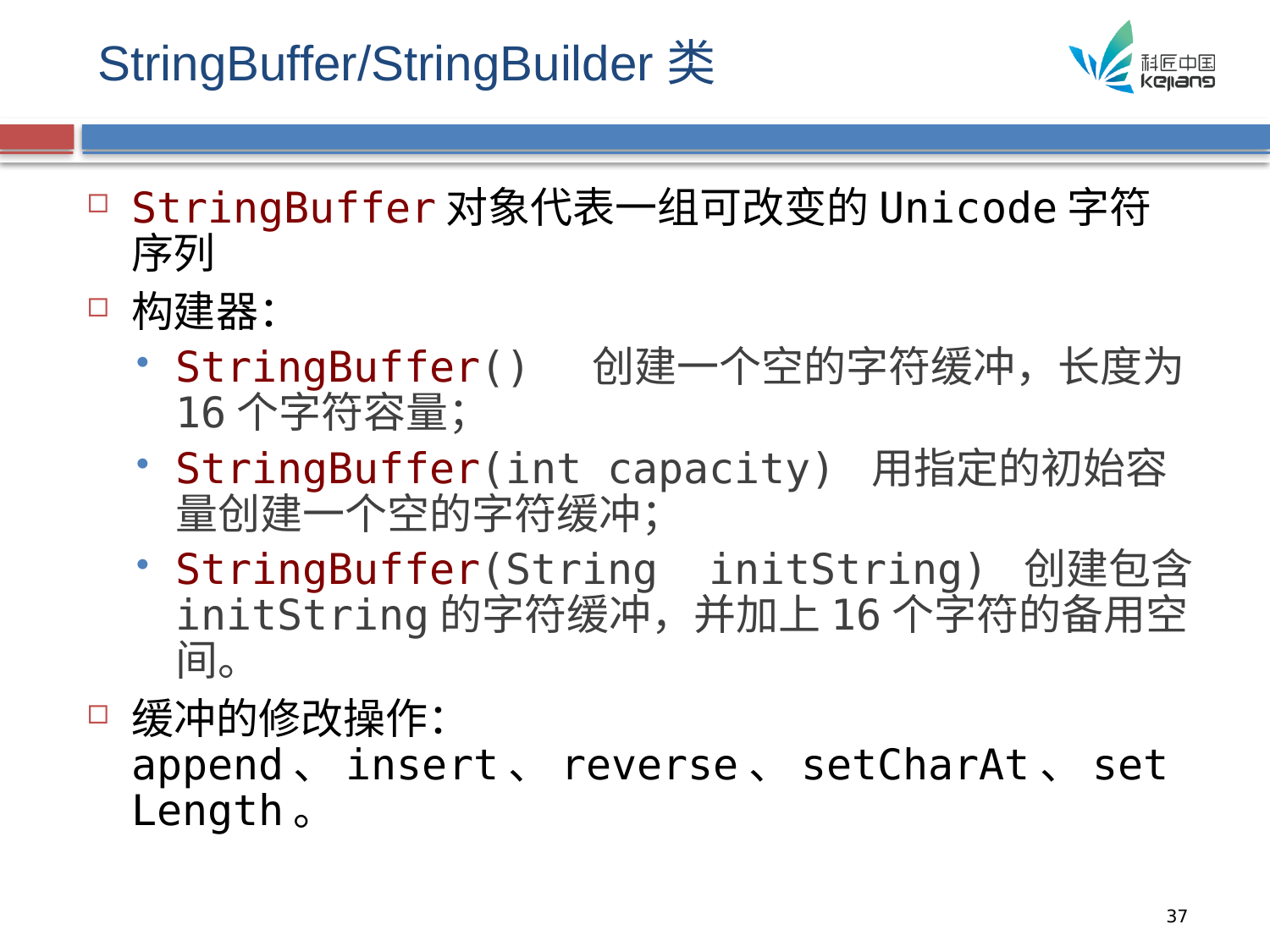

# StringBuffer/StringBuilder类
StringBuffer对象代表一组可改变的Unicode字符序列
构建器：
StringBuffer()  创建一个空的字符缓冲，长度为16个字符容量；
StringBuffer(int capacity) 用指定的初始容量创建一个空的字符缓冲；
StringBuffer(String  initString) 创建包含initString的字符缓冲，并加上16个字符的备用空间。
缓冲的修改操作：append、insert、reverse、setCharAt、setLength。
37